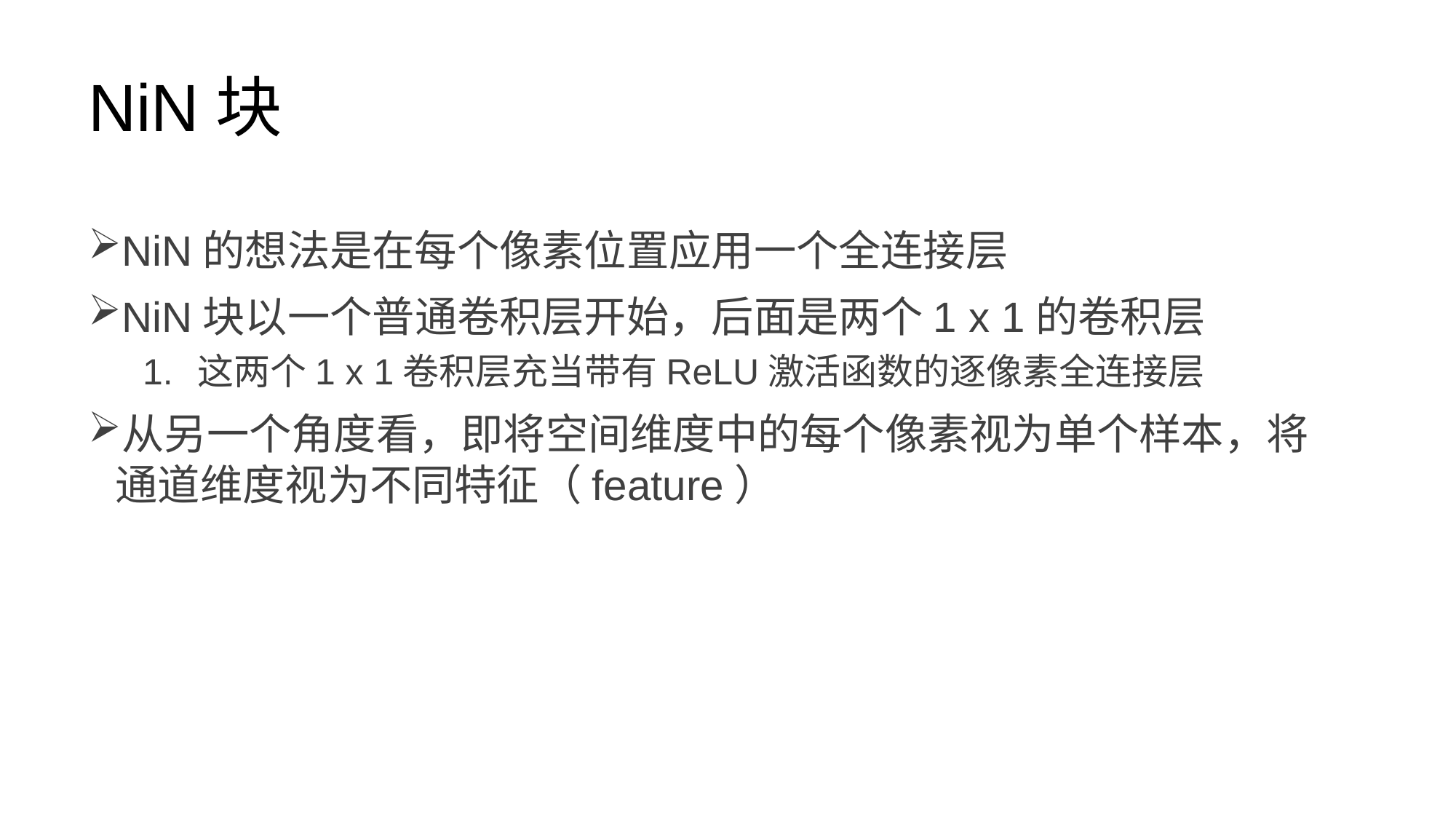

# NiN块
NiN的想法是在每个像素位置应用一个全连接层
NiN块以一个普通卷积层开始，后面是两个1 x 1的卷积层
这两个1 x 1卷积层充当带有ReLU激活函数的逐像素全连接层
从另一个角度看，即将空间维度中的每个像素视为单个样本，将通道维度视为不同特征（feature）